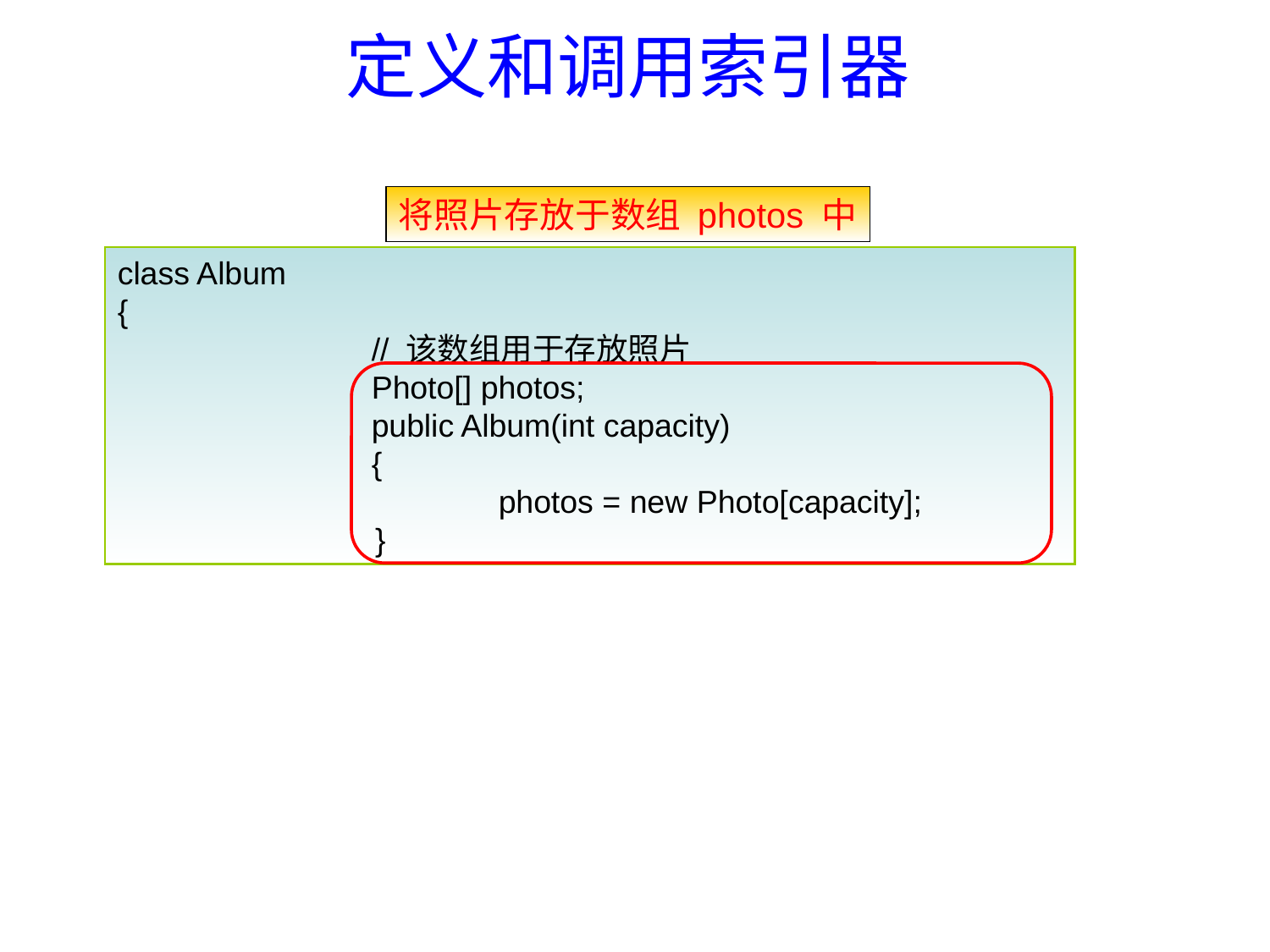

# 定义和调用索引器
将照片存放于数组 photos 中
class Album
{
		// 该数组用于存放照片
		Photo[] photos;
		public Album(int capacity)
		{
			photos = new Photo[capacity];
                             }